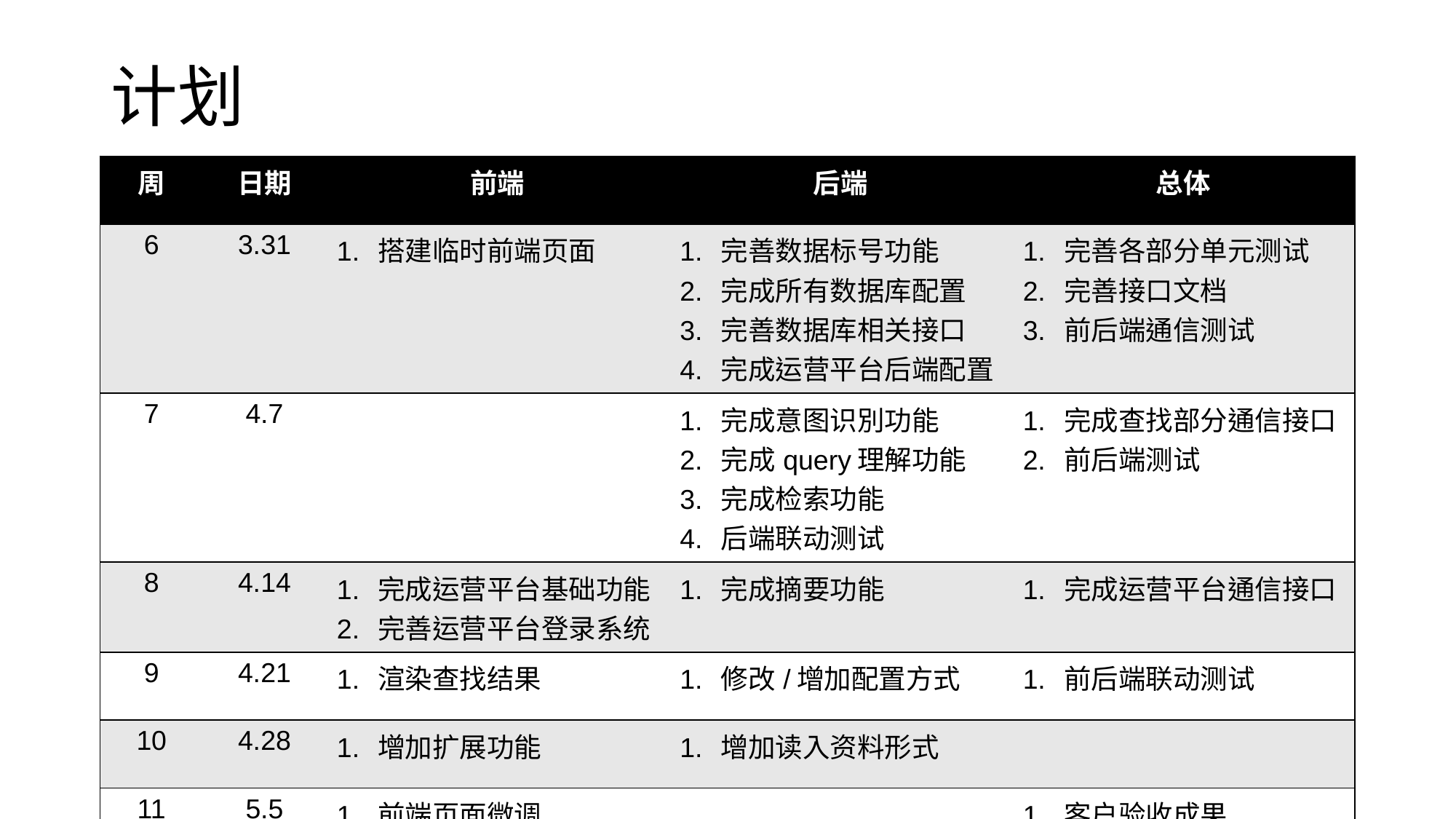

# 计划
| 周 | 日期 | 前端 | 后端 | 总体 |
| --- | --- | --- | --- | --- |
| 6 | 3.31 | 搭建临时前端页面 | 完善数据标号功能 完成所有数据库配置 完善数据库相关接口 完成运营平台后端配置 | 完善各部分单元测试 完善接口文档 前后端通信测试 |
| 7 | 4.7 |  | 完成意图识別功能 完成query理解功能 完成检索功能 后端联动测试 | 完成查找部分通信接口 前后端测试 |
| 8 | 4.14 | 完成运营平台基础功能 完善运营平台登录系统 | 完成摘要功能 | 完成运营平台通信接口 |
| 9 | 4.21 | 渲染查找结果 | 修改/增加配置方式 | 前后端联动测试 |
| 10 | 4.28 | 增加扩展功能 | 增加读入资料形式 |  |
| 11 | 5.5 | 前端页面微调 |  | 客户验收成果 |